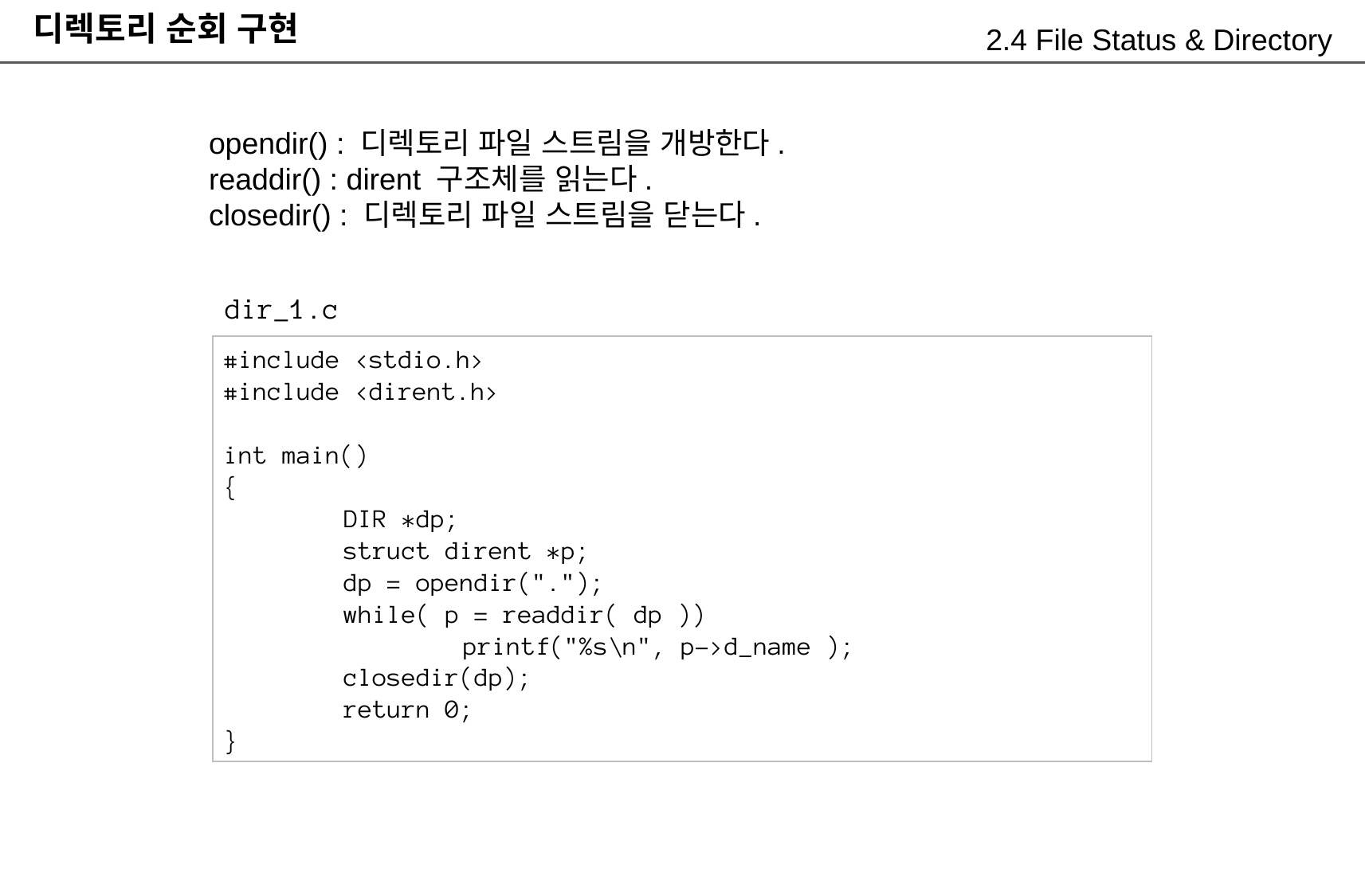

# 디렉토리 순회 구현
2.4 File Status & Directory
opendir() : 디렉토리 파일 스트림을 개방한다.
readdir() : dirent 구조체를 읽는다.
closedir() : 디렉토리 파일 스트림을 닫는다.
dir_1.c
#include <stdio.h>
#include <dirent.h>

int main()
{
	DIR *dp;
	struct dirent *p;
	dp = opendir(".");
	while( p = readdir( dp ))
		printf("%s\n", p->d_name );
	closedir(dp);
	return 0;
}